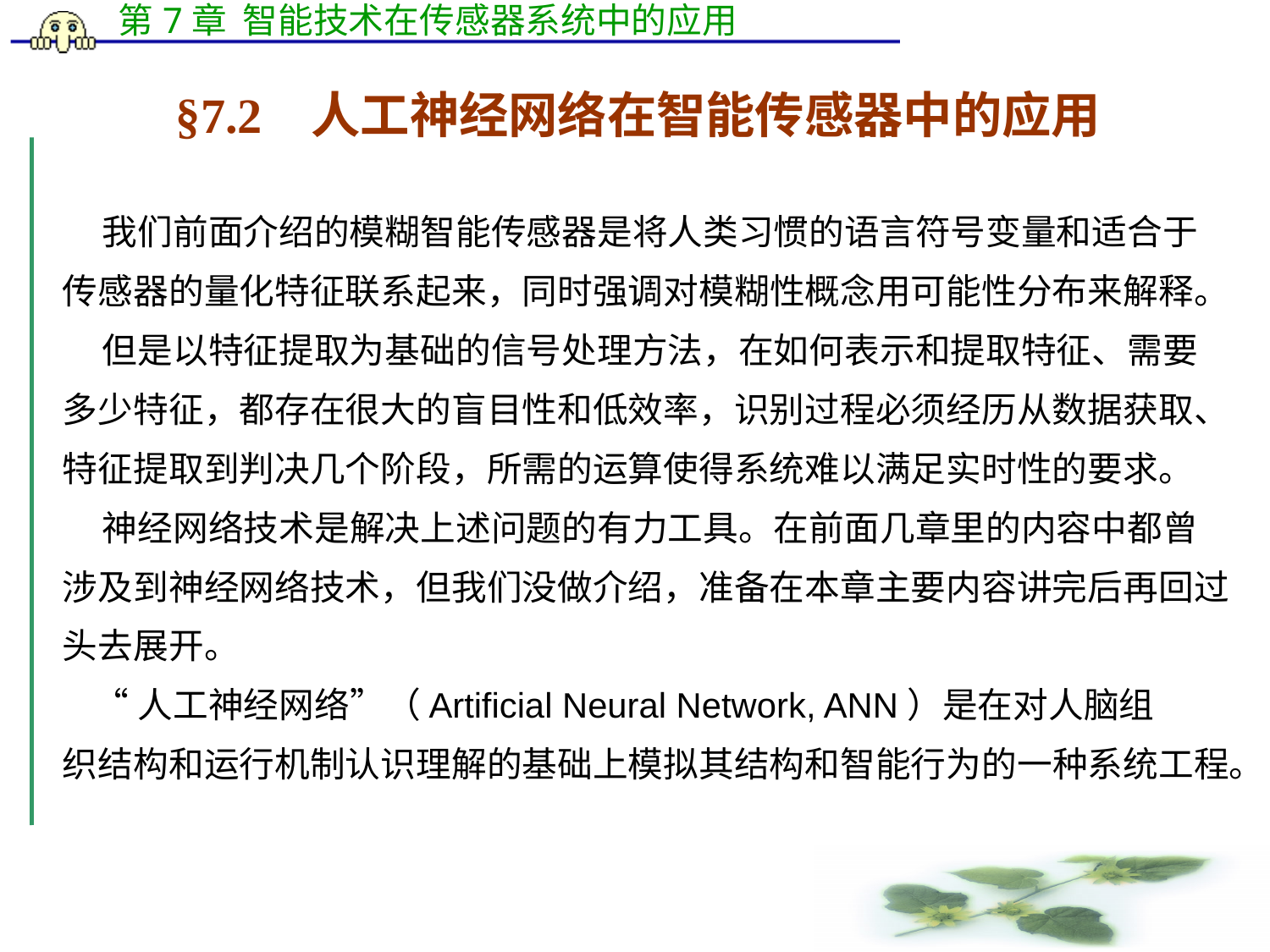

§7.2   人工神经网络在智能传感器中的应用
    我们前面介绍的模糊智能传感器是将人类习惯的语言符号变量和适合于
传感器的量化特征联系起来，同时强调对模糊性概念用可能性分布来解释。
    但是以特征提取为基础的信号处理方法，在如何表示和提取特征、需要
多少特征，都存在很大的盲目性和低效率，识别过程必须经历从数据获取、
特征提取到判决几个阶段，所需的运算使得系统难以满足实时性的要求。
    神经网络技术是解决上述问题的有力工具。在前面几章里的内容中都曾
涉及到神经网络技术，但我们没做介绍，准备在本章主要内容讲完后再回过
头去展开。
    “人工神经网络”（Artificial Neural Network, ANN）是在对人脑组
织结构和运行机制认识理解的基础上模拟其结构和智能行为的一种系统工程。